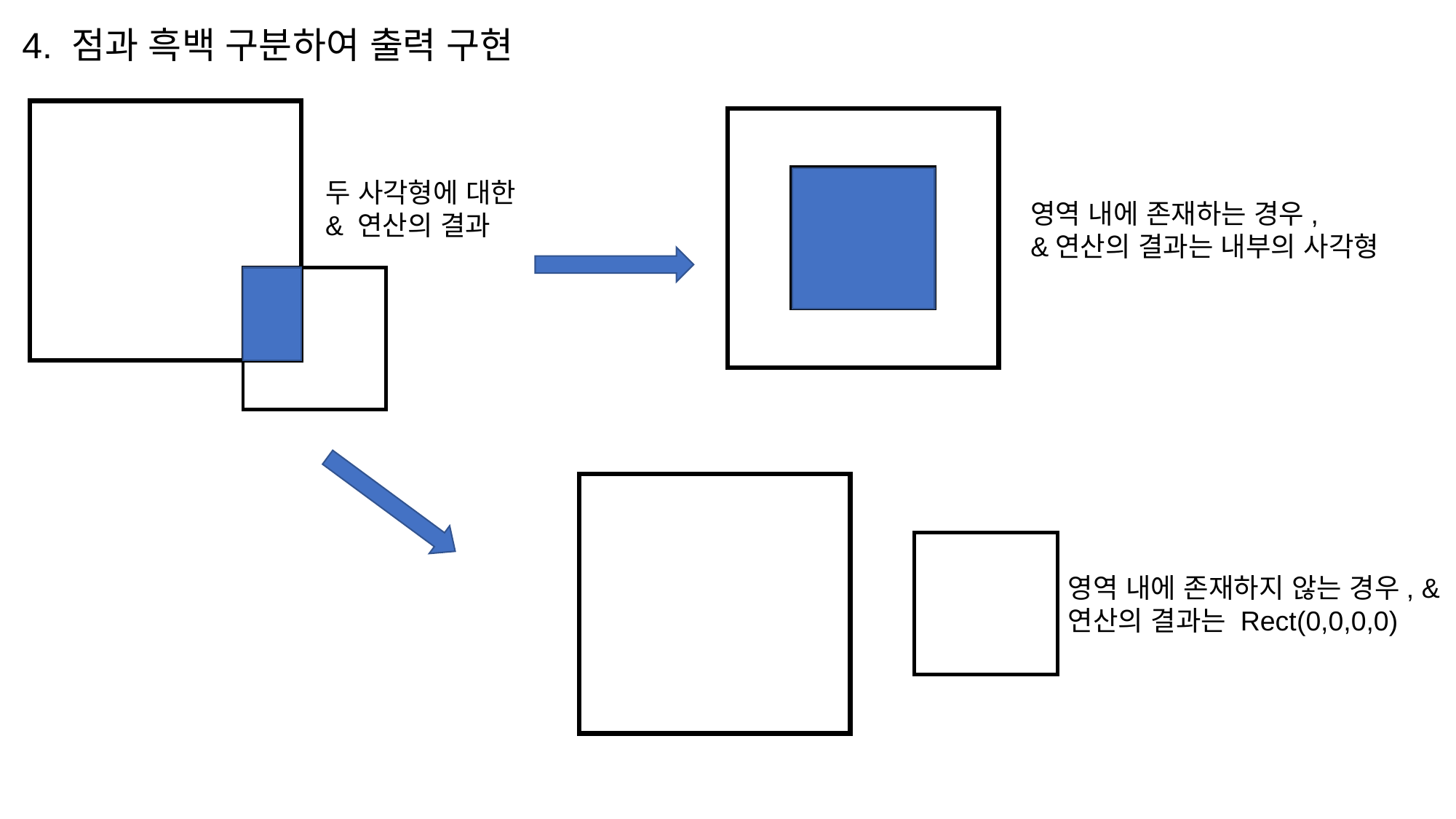

# 4. 점과 흑백 구분하여 출력 구현

두 사각형에 대한 & 연산의 결과
영역 내에 존재하는 경우,
&연산의 결과는 내부의 사각형

영역 내에 존재하지 않는 경우, &연산의 결과는 Rect(0,0,0,0)